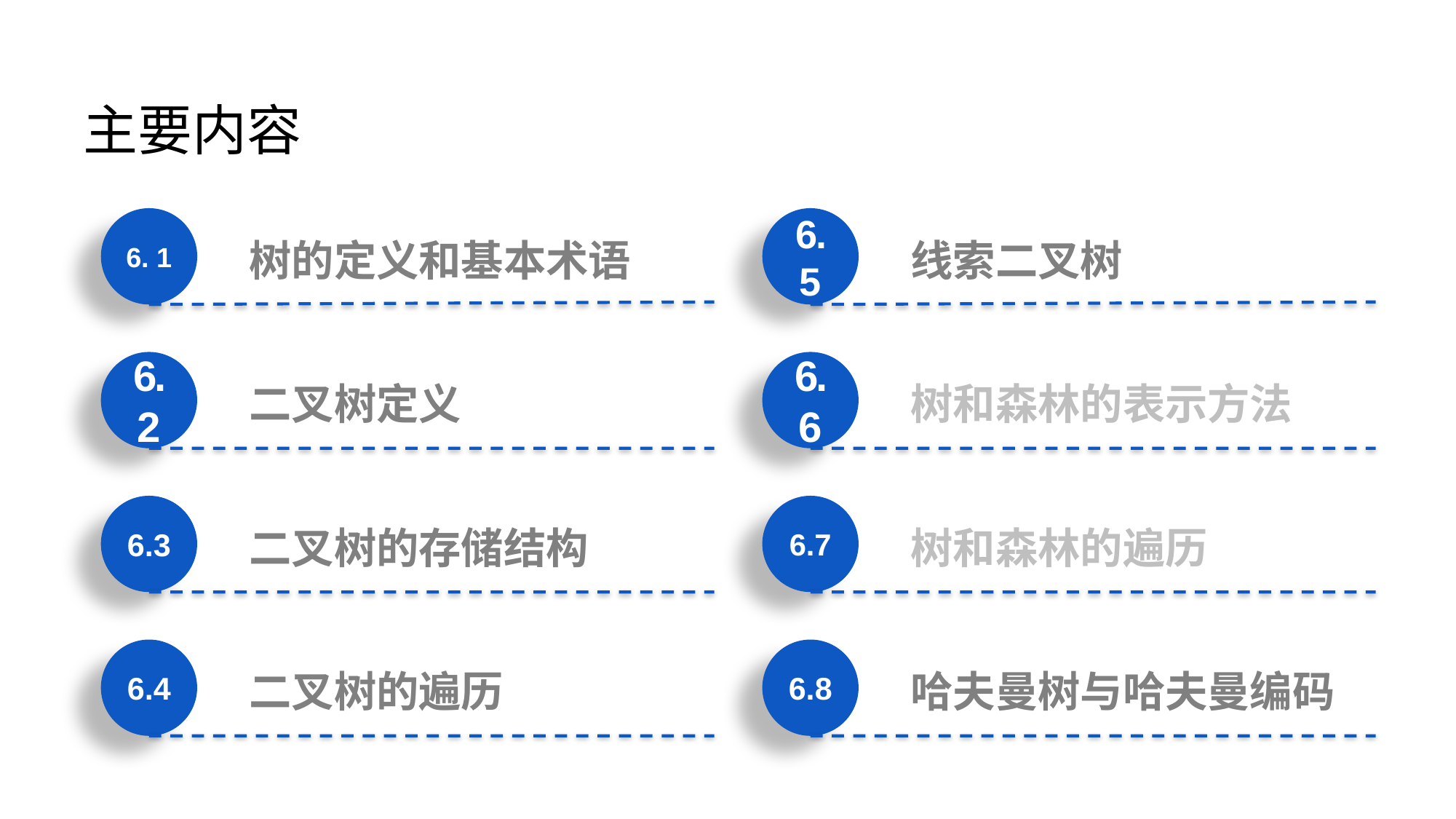

# 主要内容
6. 1
树的定义和基本术语
6. 5
线索二叉树
6. 2
二叉树定义
6. 6
树和森林的表示方法
6.3
二叉树的存储结构
6.7
树和森林的遍历
6.4
二叉树的遍历
6.8
哈夫曼树与哈夫曼编码